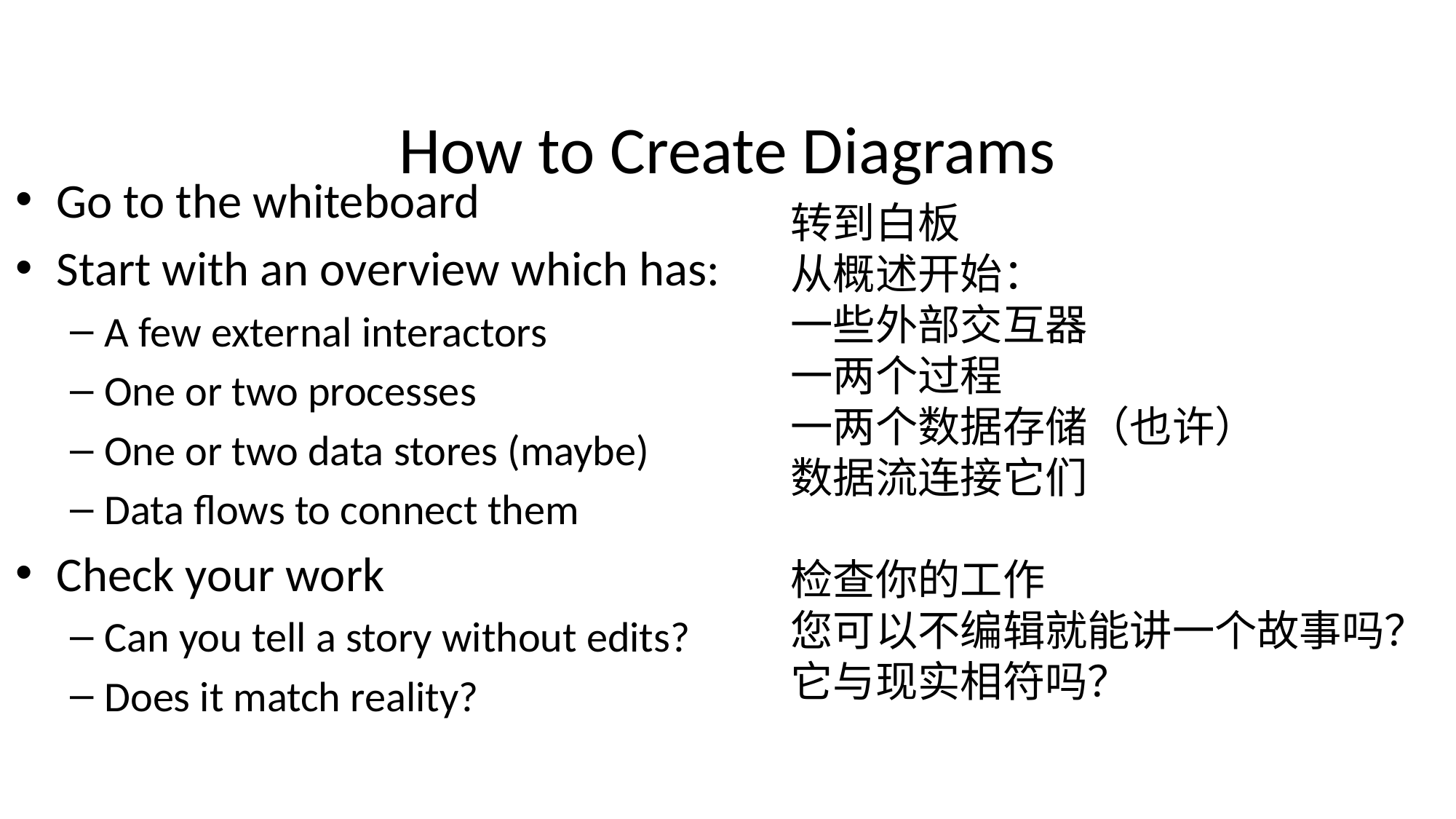

# How to Create Diagrams
Go to the whiteboard
Start with an overview which has:
A few external interactors
One or two processes
One or two data stores (maybe)
Data flows to connect them
Check your work
Can you tell a story without edits?
Does it match reality?

转到白板
从概述开始：
一些外部交互器
一两个过程
一两个数据存储（也许）
数据流连接它们

检查你的工作
您可以不编辑就能讲一个故事吗？
它与现实相符吗？